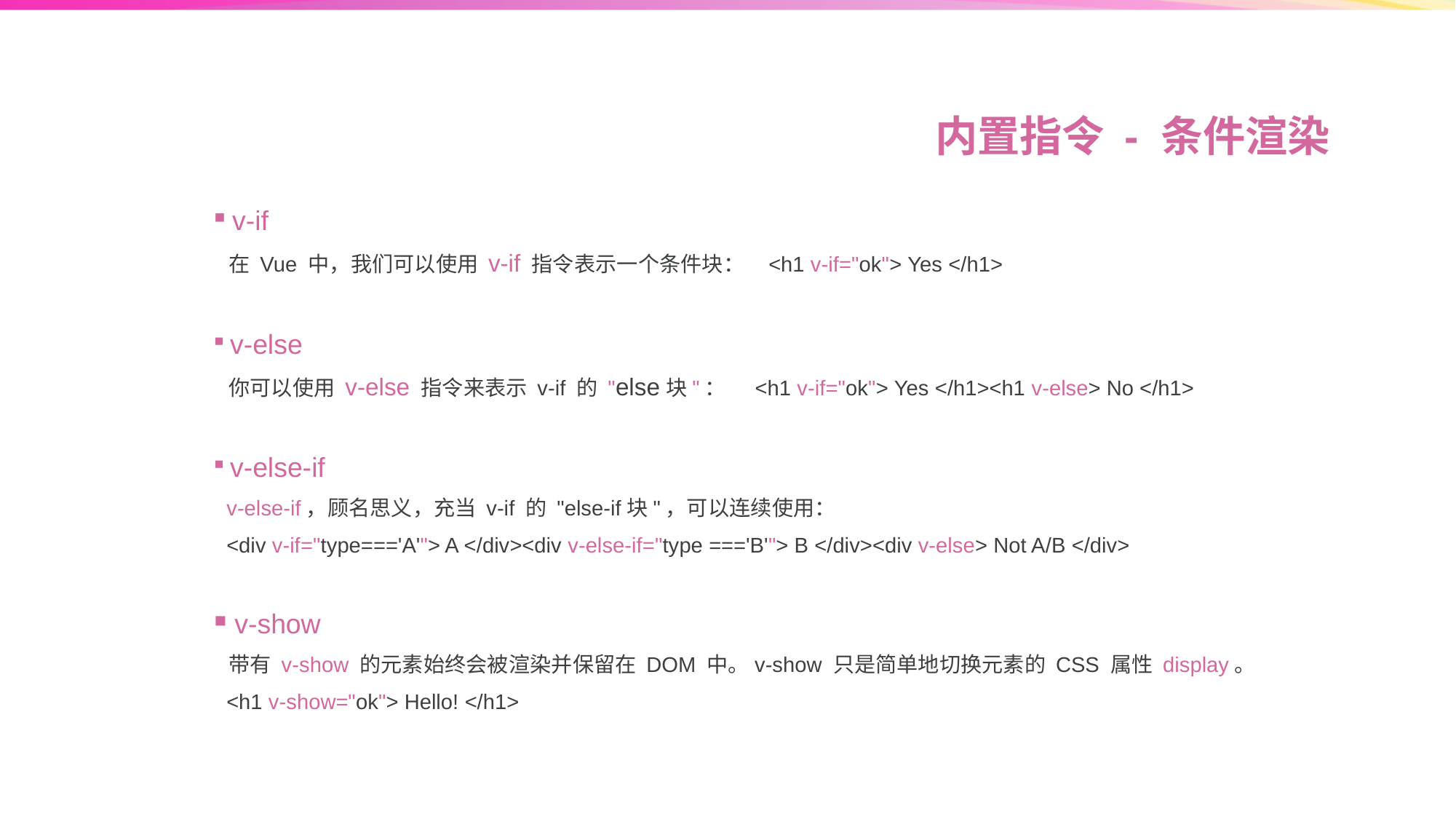

内置指令 - 条件渲染
 v-if
  在 Vue 中，我们可以使用 v-if 指令表示一个条件块：    <h1 v-if="ok"> Yes </h1>

 v-else
  你可以使用 v-else 指令来表示 v-if 的 "else块"：     <h1 v-if="ok"> Yes </h1><h1 v-else> No </h1>

 v-else-if
  v-else-if，顾名思义，充当 v-if 的 "else-if块"，可以连续使用：
  <div v-if="type==='A'"> A </div><div v-else-if="type ==='B'"> B </div><div v-else> Not A/B </div>

 v-show
  带有 v-show 的元素始终会被渲染并保留在 DOM 中。v-show 只是简单地切换元素的 CSS 属性 display。
  <h1 v-show="ok"> Hello! </h1>